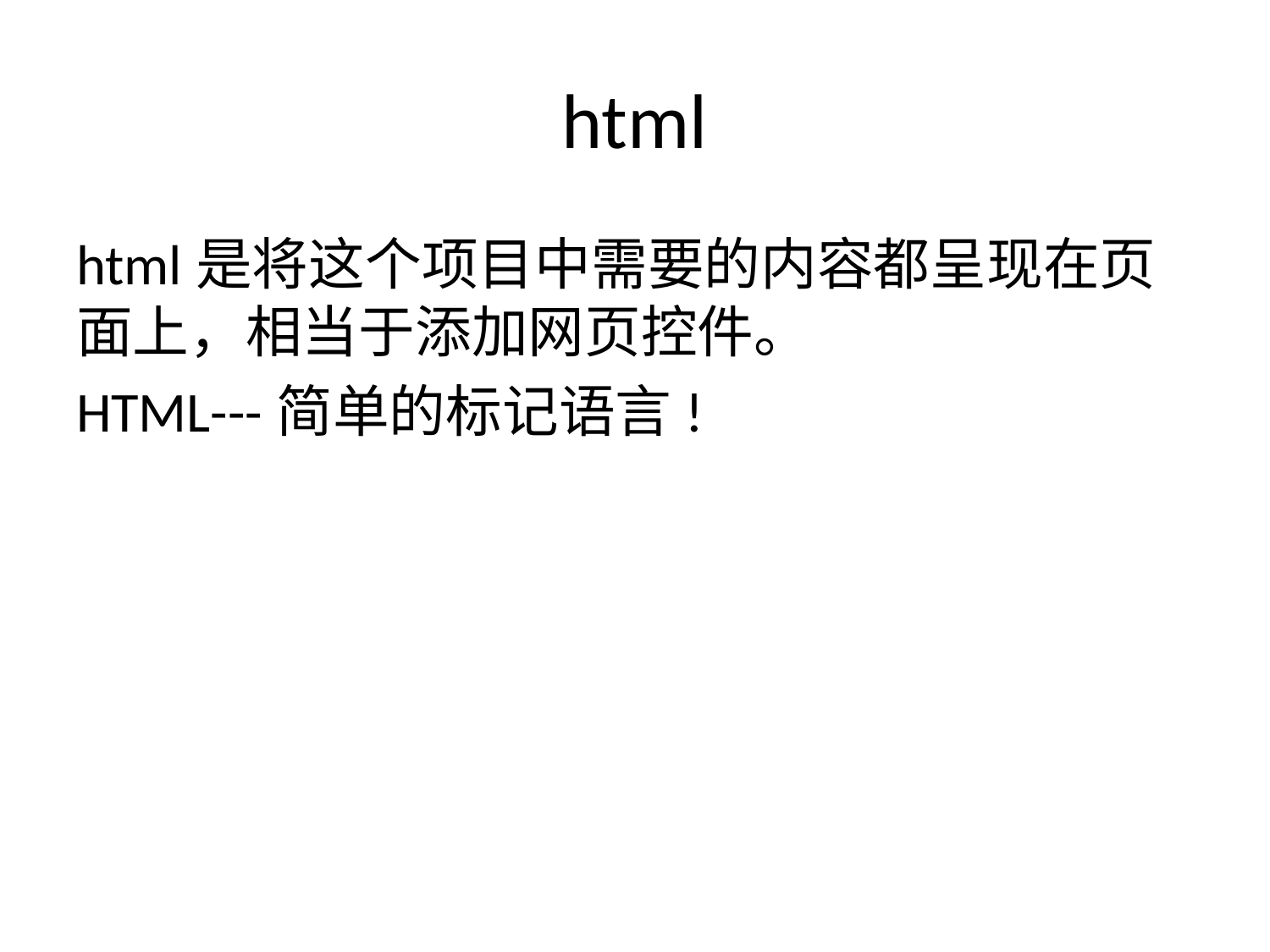

# html
html是将这个项目中需要的内容都呈现在页面上，相当于添加网页控件。
HTML---简单的标记语言!